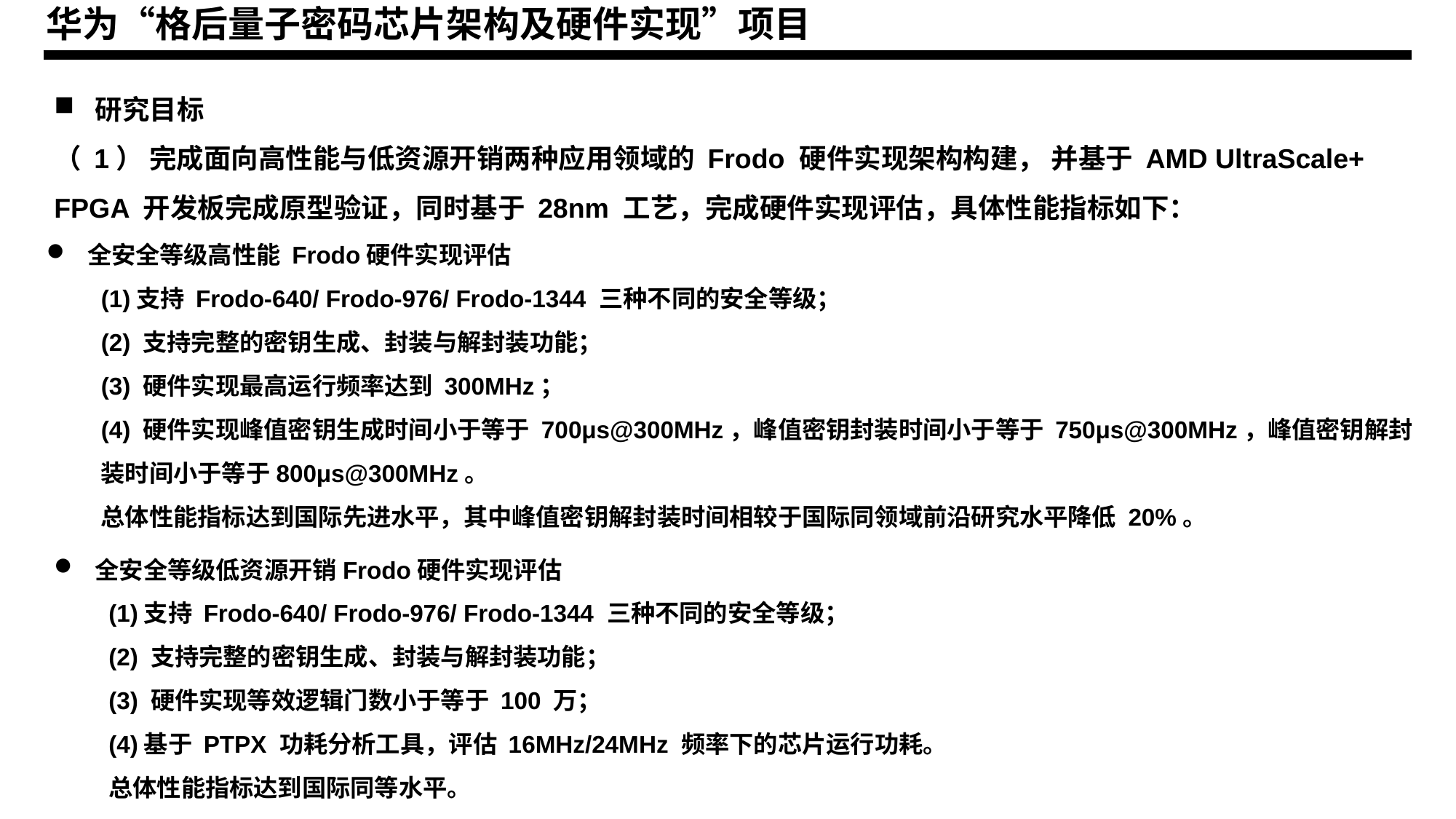

华为“格后量子密码芯片架构及硬件实现”项目
研究目标
（ 1） 完成面向高性能与低资源开销两种应用领域的 Frodo 硬件实现架构构建， 并基于 AMD UltraScale+ FPGA 开发板完成原型验证，同时基于 28nm 工艺，完成硬件实现评估，具体性能指标如下：
全安全等级高性能 Frodo硬件实现评估
(1)支持 Frodo-640/ Frodo-976/ Frodo-1344 三种不同的安全等级；
(2) 支持完整的密钥生成、封装与解封装功能；
(3) 硬件实现最高运行频率达到 300MHz；
(4) 硬件实现峰值密钥生成时间小于等于 700μs@300MHz，峰值密钥封装时间小于等于 750μs@300MHz，峰值密钥解封装时间小于等于800μs@300MHz。
总体性能指标达到国际先进水平，其中峰值密钥解封装时间相较于国际同领域前沿研究水平降低 20%。
全安全等级低资源开销Frodo硬件实现评估
(1)支持 Frodo-640/ Frodo-976/ Frodo-1344 三种不同的安全等级；
(2) 支持完整的密钥生成、封装与解封装功能；
(3) 硬件实现等效逻辑门数小于等于 100 万；
(4)基于 PTPX 功耗分析工具，评估 16MHz/24MHz 频率下的芯片运行功耗。
总体性能指标达到国际同等水平。